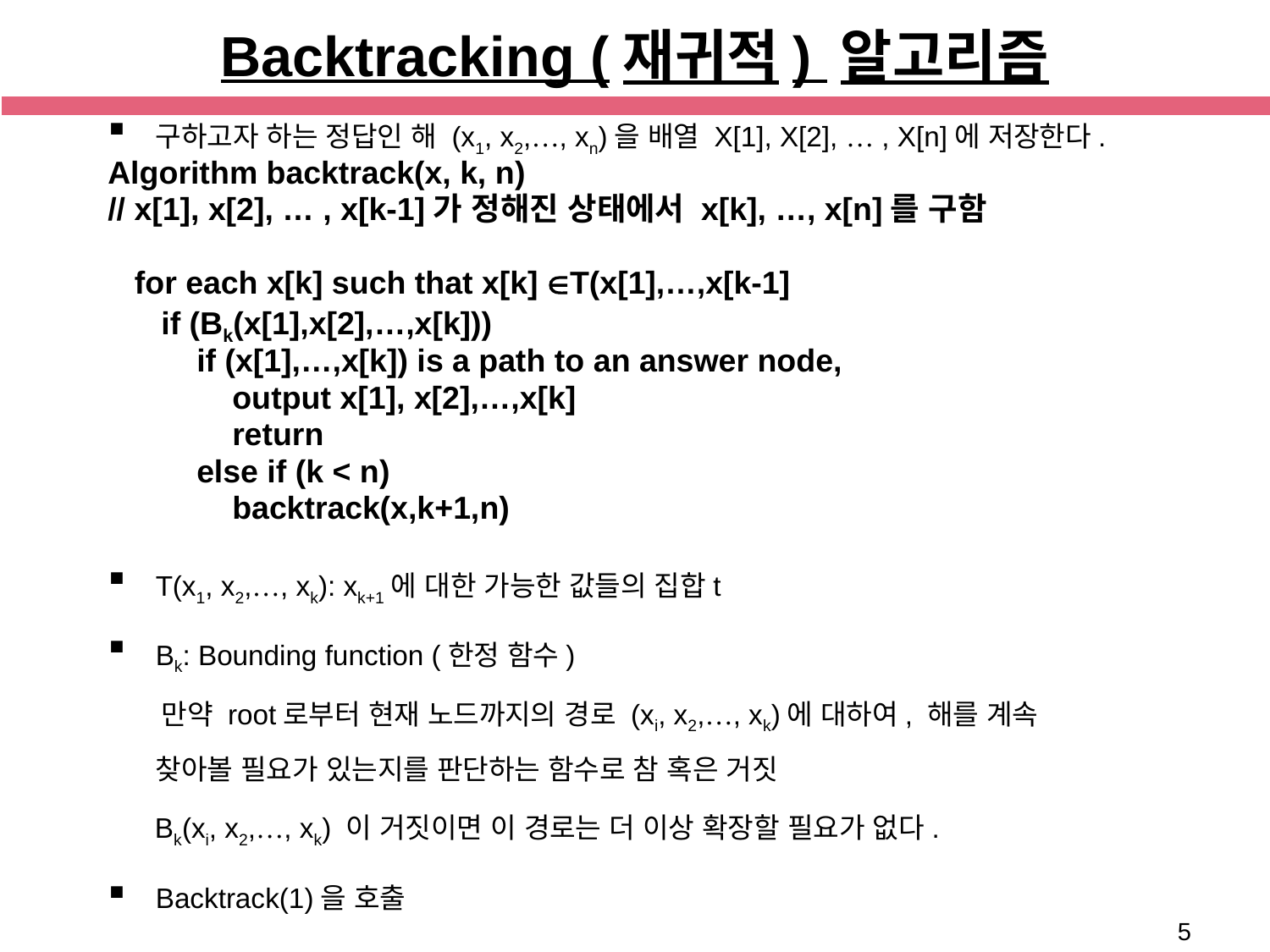

# Backtracking (재귀적) 알고리즘
구하고자 하는 정답인 해 (x1, x2,…, xn)을 배열 X[1], X[2], … , X[n]에 저장한다.
Algorithm backtrack(x, k, n)
// x[1], x[2], … , x[k-1]가 정해진 상태에서 x[k], …, x[n]를 구함

   for each x[k] such that x[k] ∈T(x[1],…,x[k-1]
      if (Bk(x[1],x[2],…,x[k]))
          if (x[1],…,x[k]) is a path to an answer node,
              output x[1], x[2],…,x[k]
              return
          else if (k < n)
              backtrack(x,k+1,n)

T(x1, x2,…, xk): xk+1에 대한 가능한 값들의 집합t

Bk: Bounding function (한정 함수)
      만약 root로부터 현재 노드까지의 경로 (xi, x2,…, xk)에 대하여, 해를 계속 찾아볼 필요가 있는지를 판단하는 함수로 참 혹은 거짓
      Bk(xi, x2,…, xk) 이 거짓이면 이 경로는 더 이상 확장할 필요가 없다.

Backtrack(1)을 호출